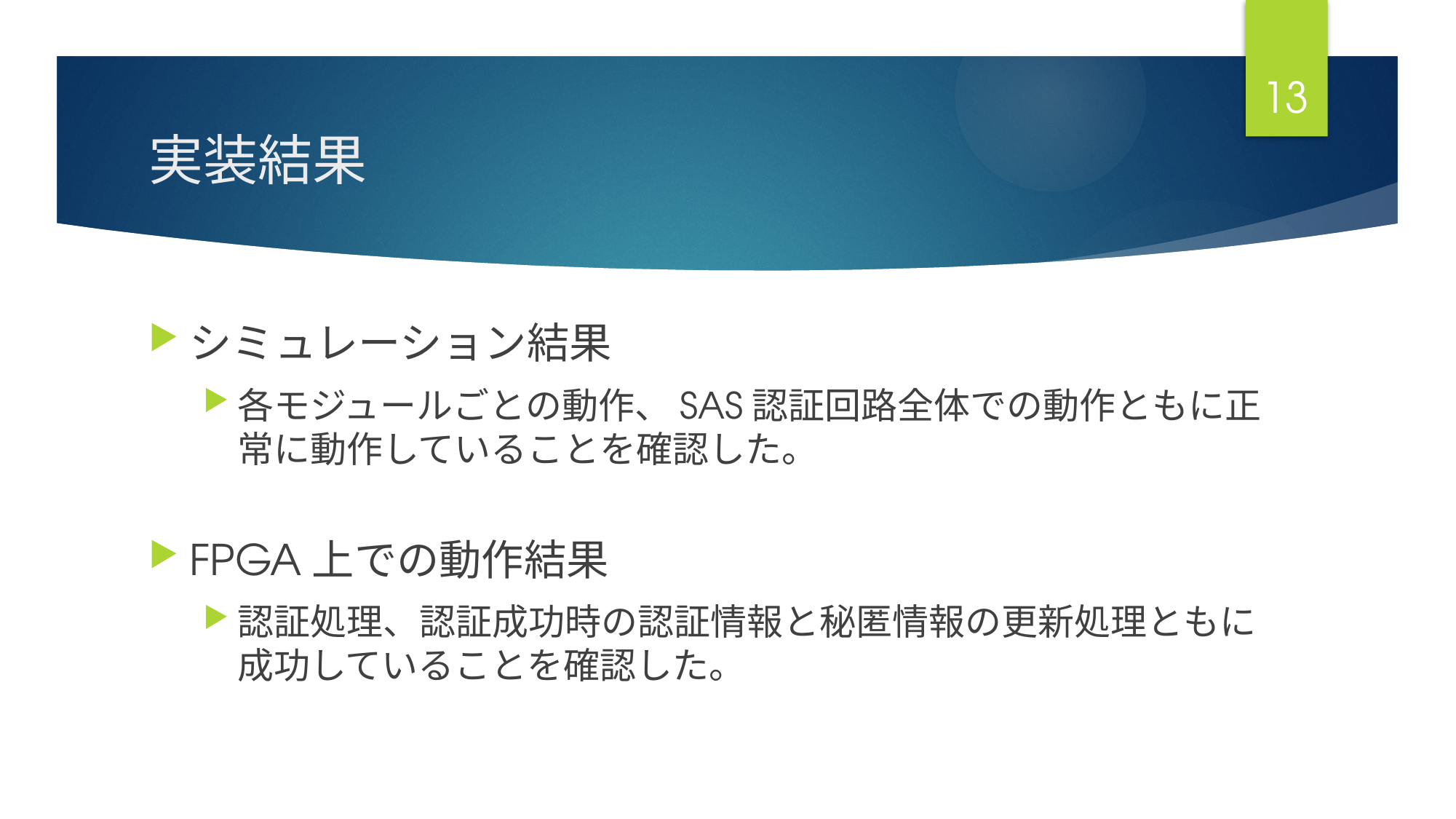

13
# 実装結果
シミュレーション結果
各モジュールごとの動作、SAS認証回路全体での動作ともに正常に動作していることを確認した。

FPGA上での動作結果
認証処理、認証成功時の認証情報と秘匿情報の更新処理ともに成功していることを確認した。